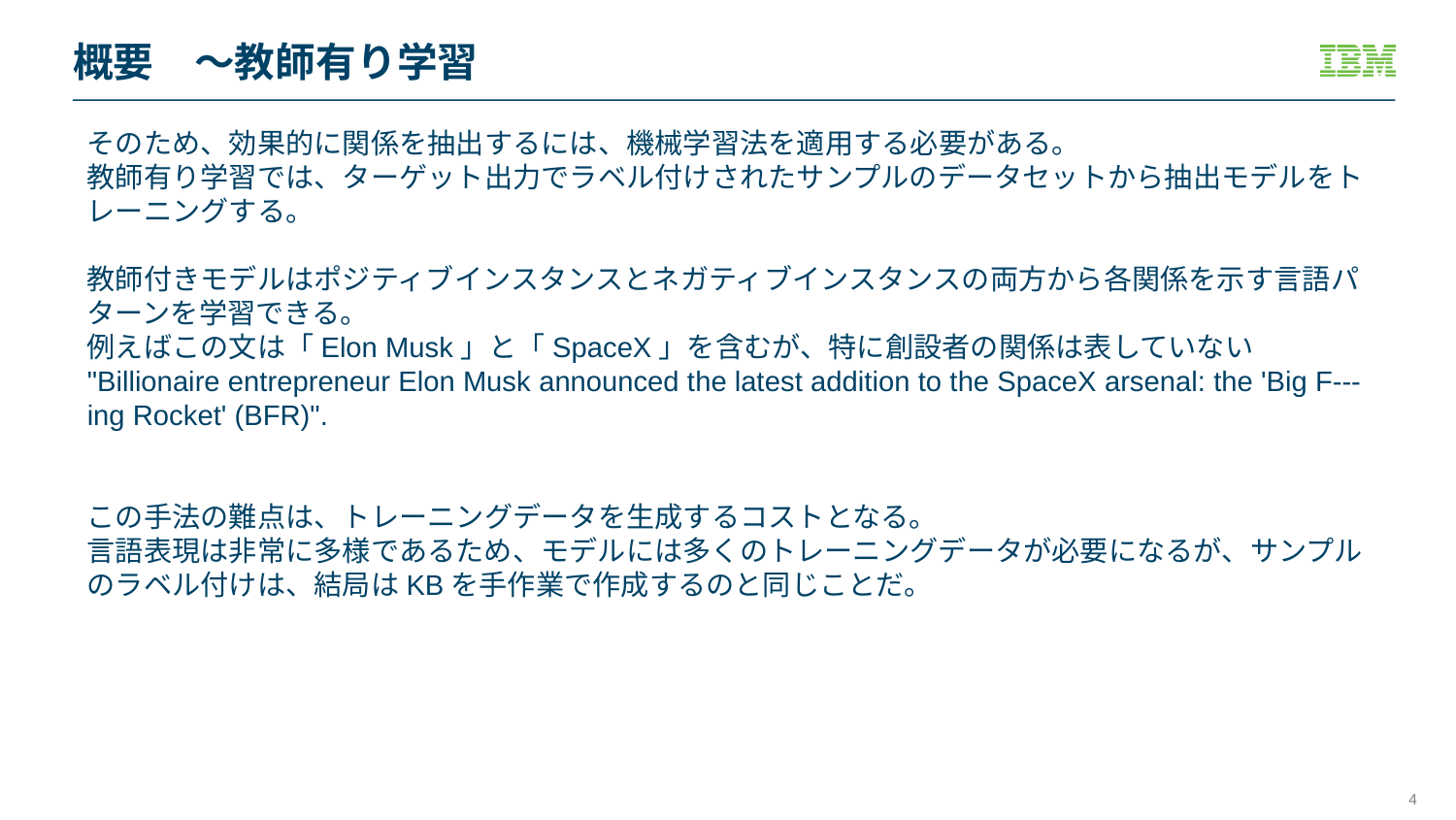

# 概要　～教師有り学習
そのため、効果的に関係を抽出するには、機械学習法を適用する必要がある。
教師有り学習では、ターゲット出力でラベル付けされたサンプルのデータセットから抽出モデルをトレーニングする。

教師付きモデルはポジティブインスタンスとネガティブインスタンスの両方から各関係を示す言語パターンを学習できる。
例えばこの文は「Elon Musk」と「SpaceX」を含むが、特に創設者の関係は表していない
"Billionaire entrepreneur Elon Musk announced the latest addition to the SpaceX arsenal: the 'Big F---ing Rocket' (BFR)".

この手法の難点は、トレーニングデータを生成するコストとなる。
言語表現は非常に多様であるため、モデルには多くのトレーニングデータが必要になるが、サンプルのラベル付けは、結局はKBを手作業で作成するのと同じことだ。
4